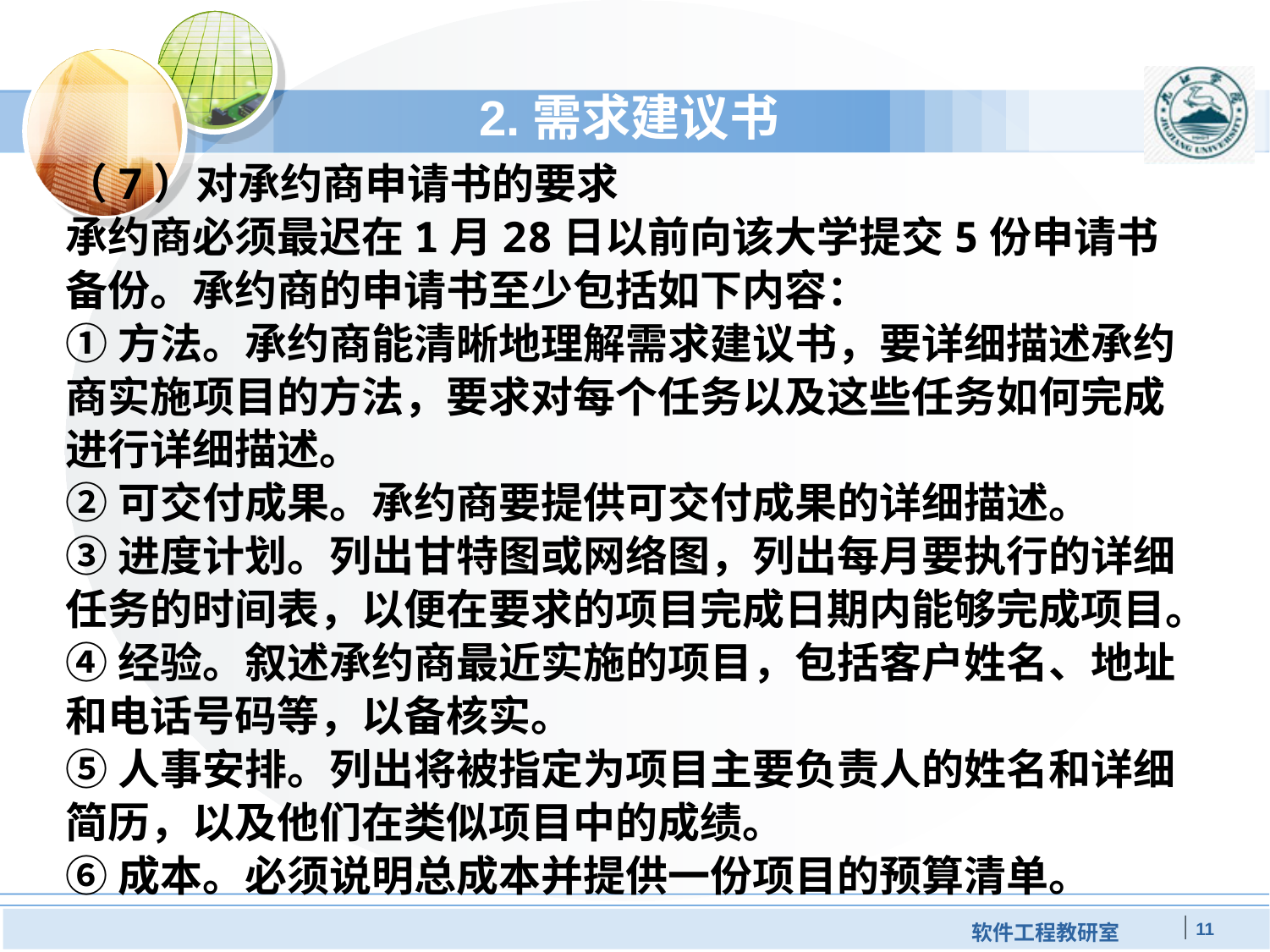

# 2.需求建议书
（7）对承约商申请书的要求
承约商必须最迟在1月28日以前向该大学提交5份申请书备份。承约商的申请书至少包括如下内容：
①方法。承约商能清晰地理解需求建议书，要详细描述承约商实施项目的方法，要求对每个任务以及这些任务如何完成进行详细描述。
②可交付成果。承约商要提供可交付成果的详细描述。
③进度计划。列出甘特图或网络图，列出每月要执行的详细任务的时间表，以便在要求的项目完成日期内能够完成项目。
④经验。叙述承约商最近实施的项目，包括客户姓名、地址和电话号码等，以备核实。
⑤人事安排。列出将被指定为项目主要负责人的姓名和详细简历，以及他们在类似项目中的成绩。
⑥成本。必须说明总成本并提供一份项目的预算清单。